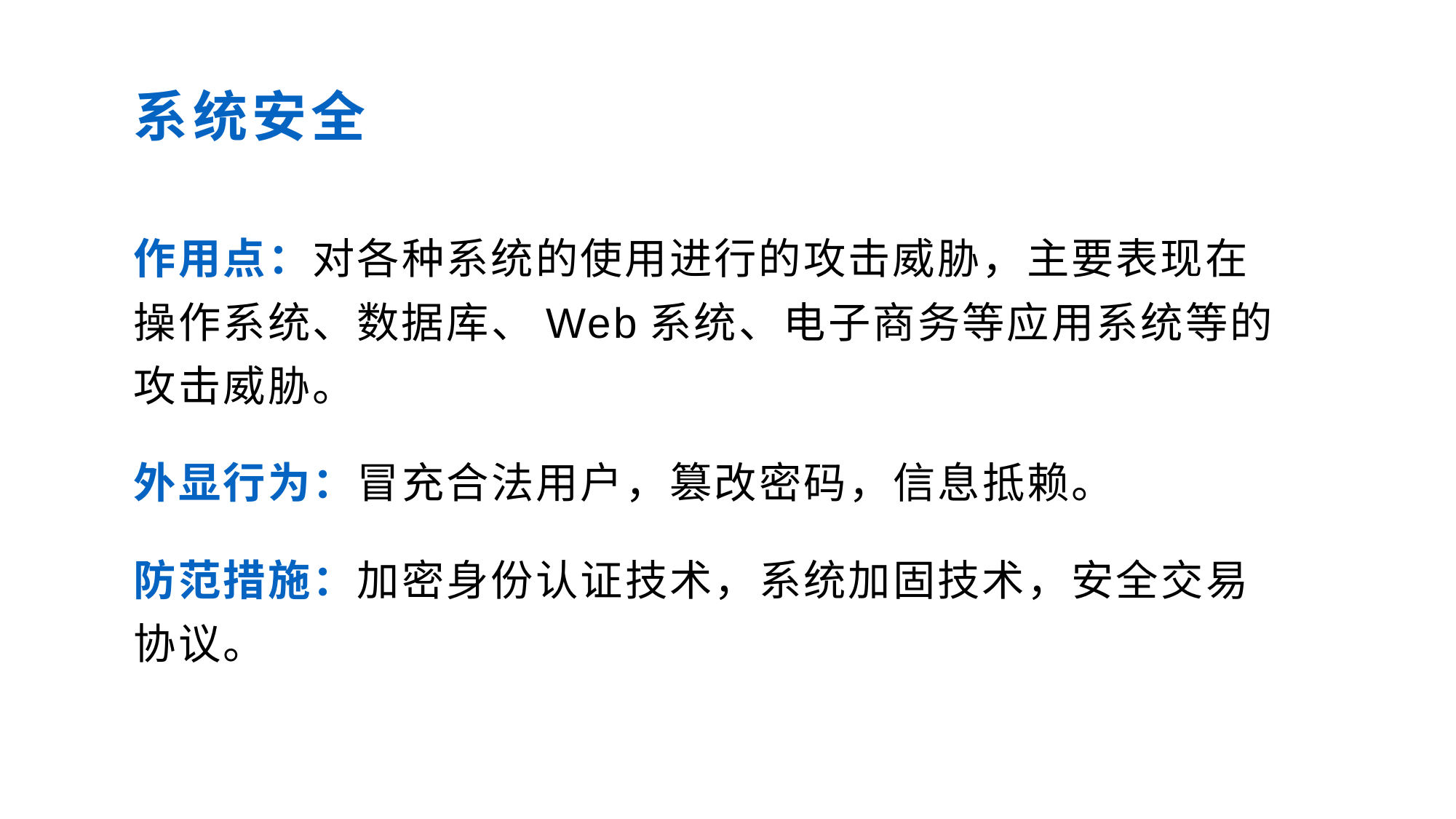

# 系统安全
作用点：对各种系统的使用进行的攻击威胁，主要表现在操作系统、数据库、Web系统、电子商务等应用系统等的攻击威胁。
外显行为：冒充合法用户，篡改密码，信息抵赖。
防范措施：加密身份认证技术，系统加固技术，安全交易协议。